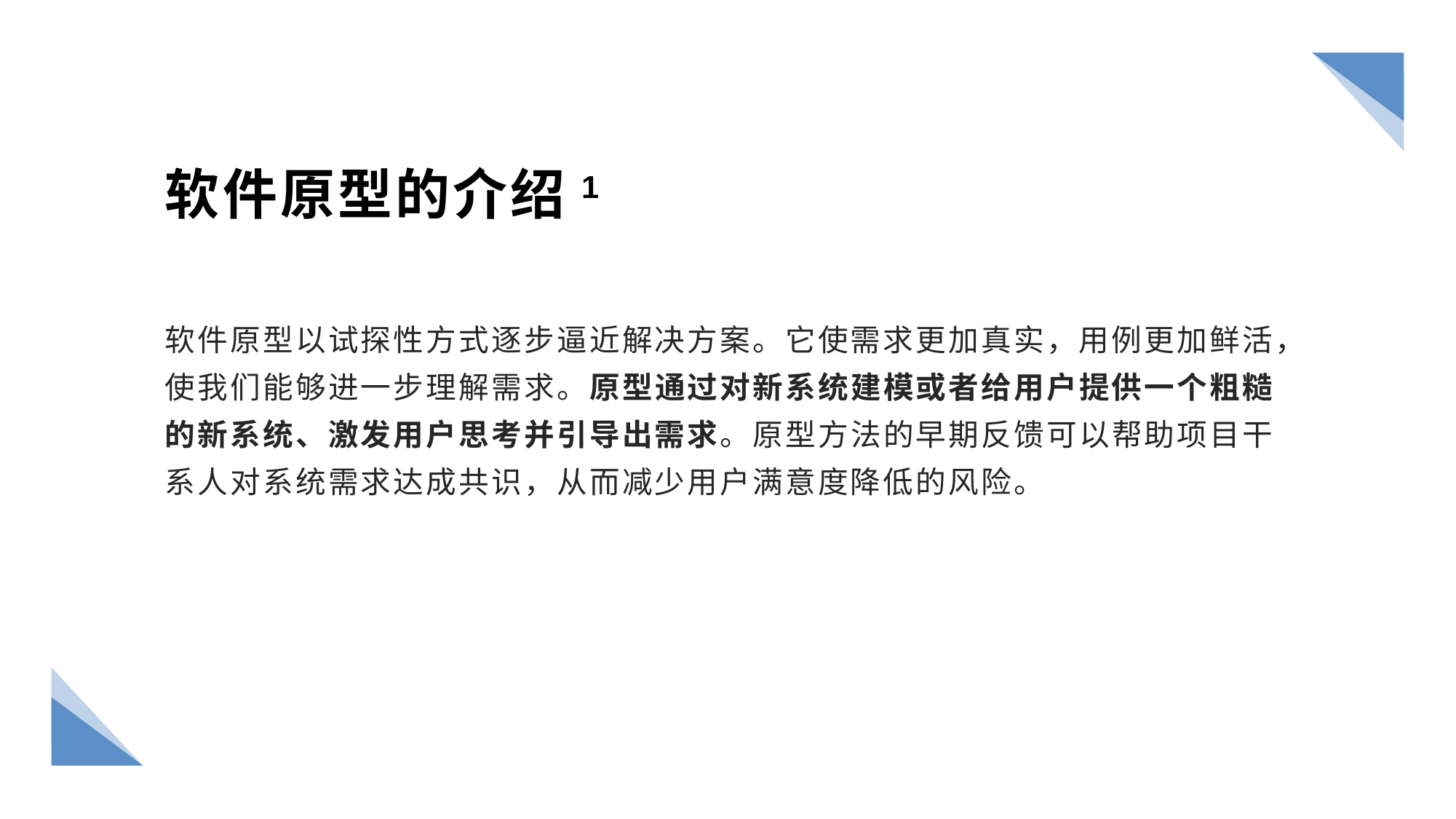

# 软件原型的介绍1

软件原型以试探性方式逐步逼近解决方案。它使需求更加真实，用例更加鲜活，使我们能够进一步理解需求。原型通过对新系统建模或者给用户提供一个粗糙的新系统、激发用户思考并引导出需求。原型方法的早期反馈可以帮助项目干系人对系统需求达成共识，从而减少用户满意度降低的风险。